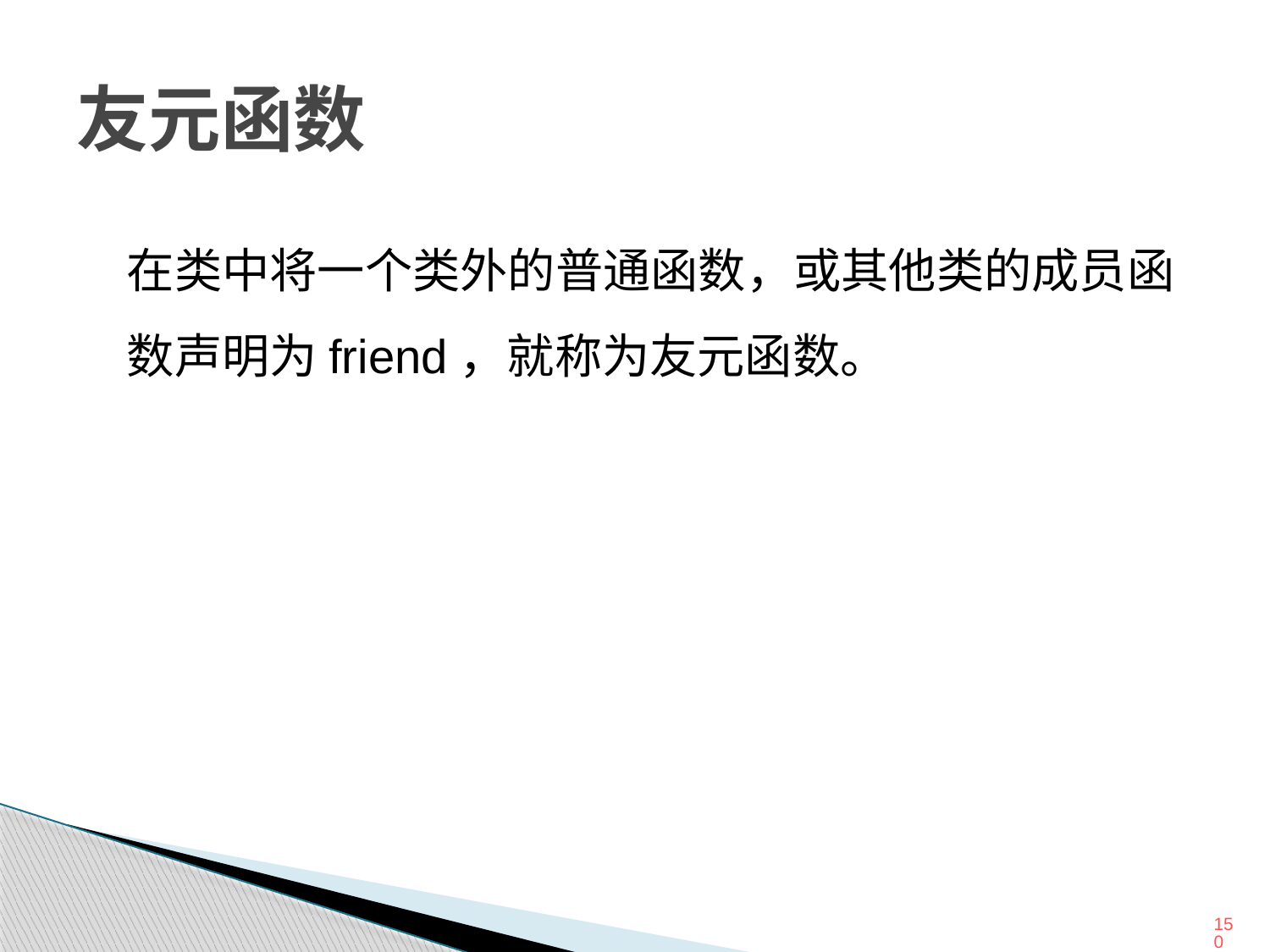

# 友元函数
	在类中将一个类外的普通函数，或其他类的成员函数声明为friend，就称为友元函数。

150